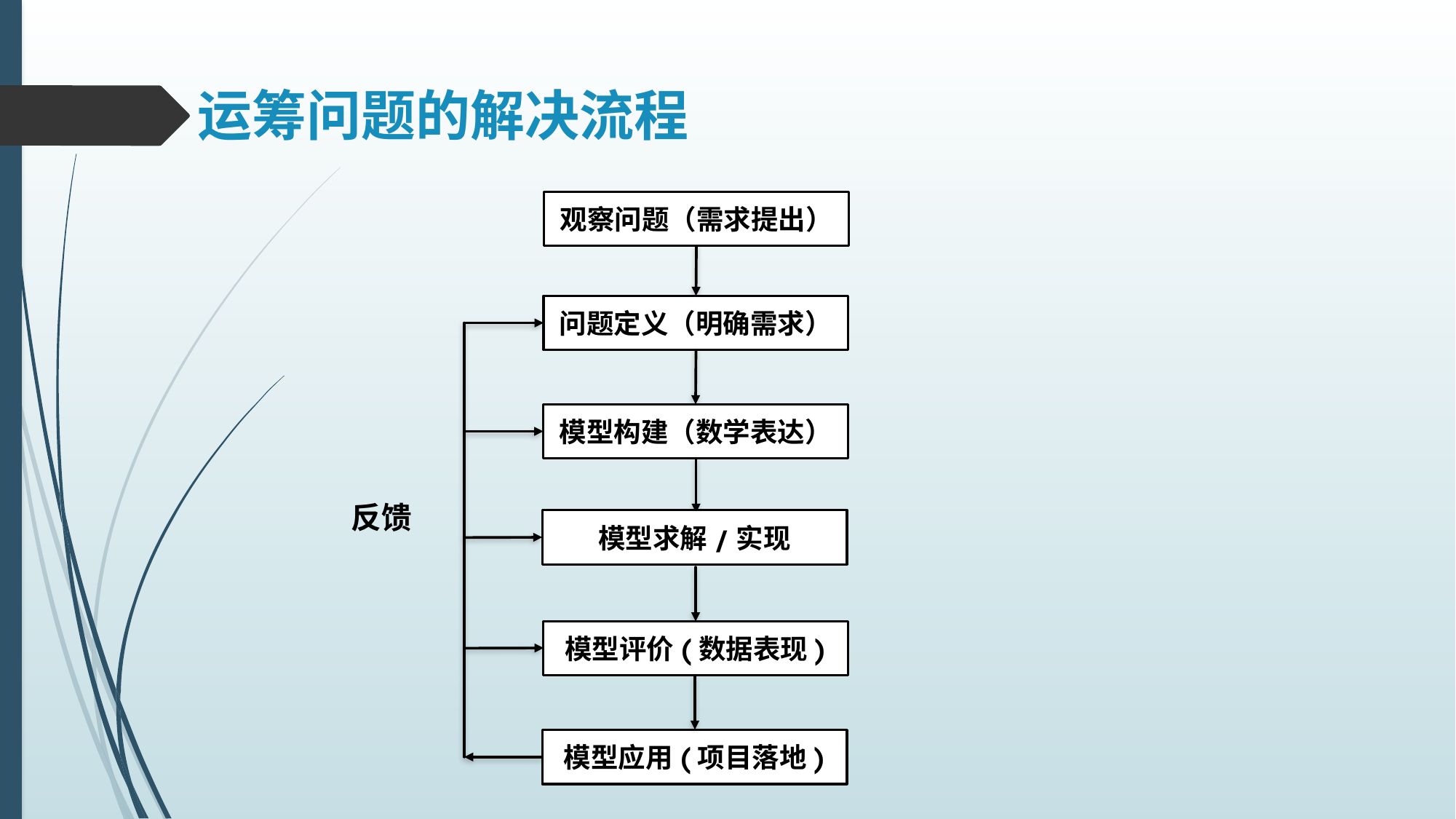

# 运筹问题的解决流程
观察问题（需求提出）
问题定义（明确需求）
模型构建（数学表达）
反馈
模型求解/实现
模型评价(数据表现)
模型应用(项目落地)